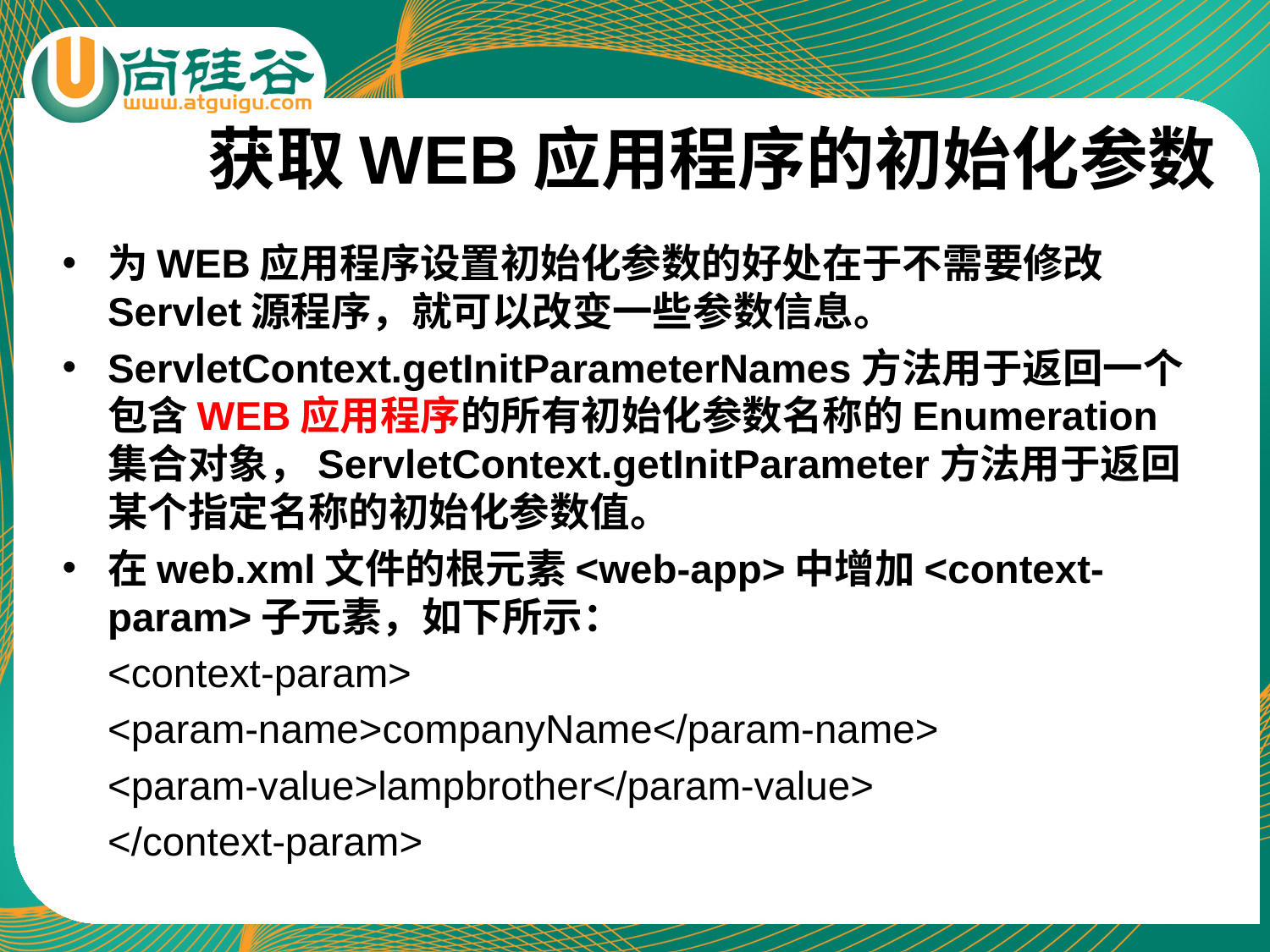

# 获取WEB应用程序的初始化参数
为WEB应用程序设置初始化参数的好处在于不需要修改Servlet源程序，就可以改变一些参数信息。
ServletContext.getInitParameterNames方法用于返回一个包含WEB应用程序的所有初始化参数名称的Enumeration集合对象，ServletContext.getInitParameter方法用于返回某个指定名称的初始化参数值。
在web.xml文件的根元素<web-app>中增加<context-param>子元素，如下所示：
	<context-param>
		<param-name>companyName</param-name>
		<param-value>lampbrother</param-value>
	</context-param>